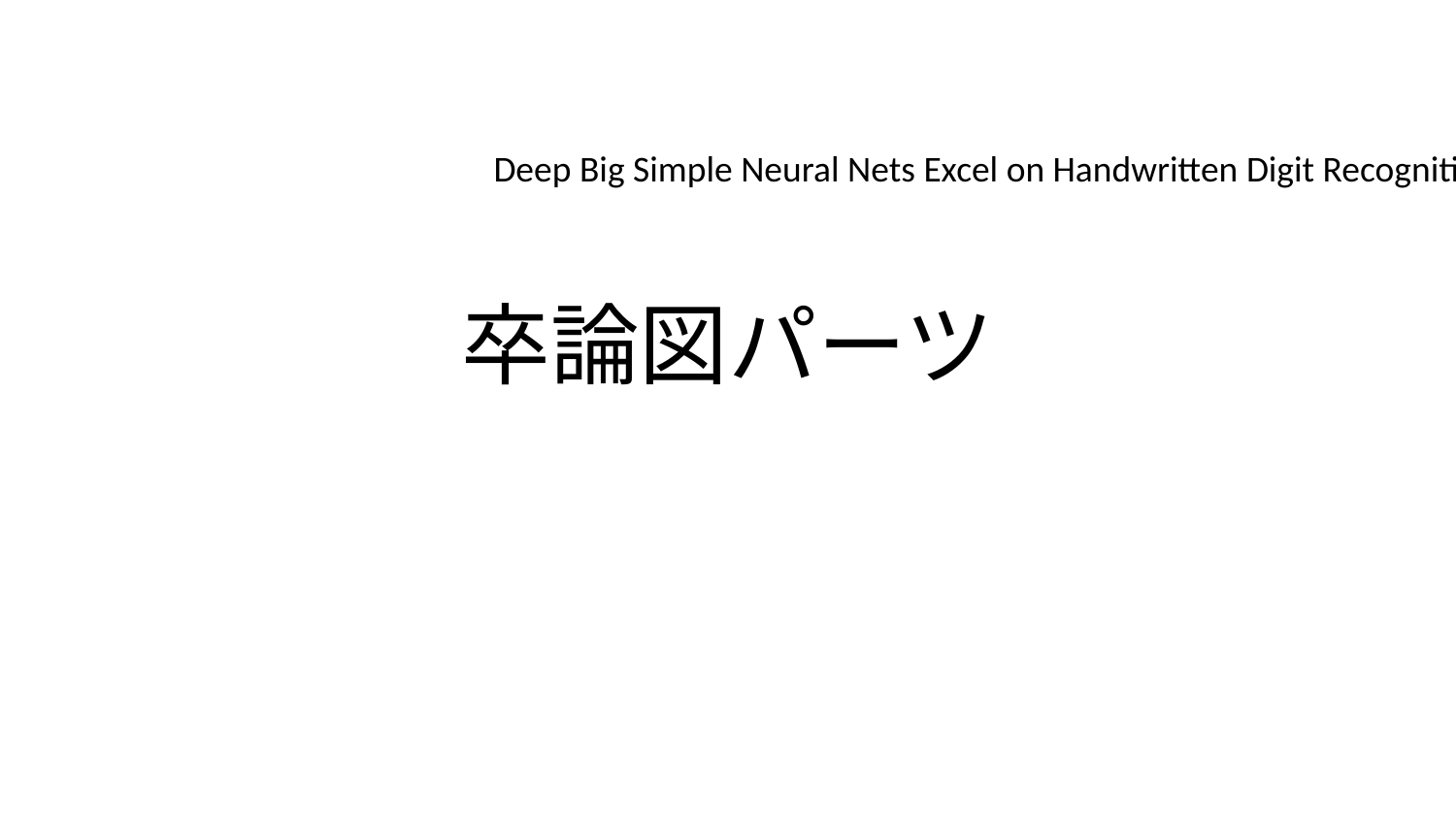

Deep Big Simple Neural Nets Excel on Handwritten Digit Recognition
# 卒論図パーツ